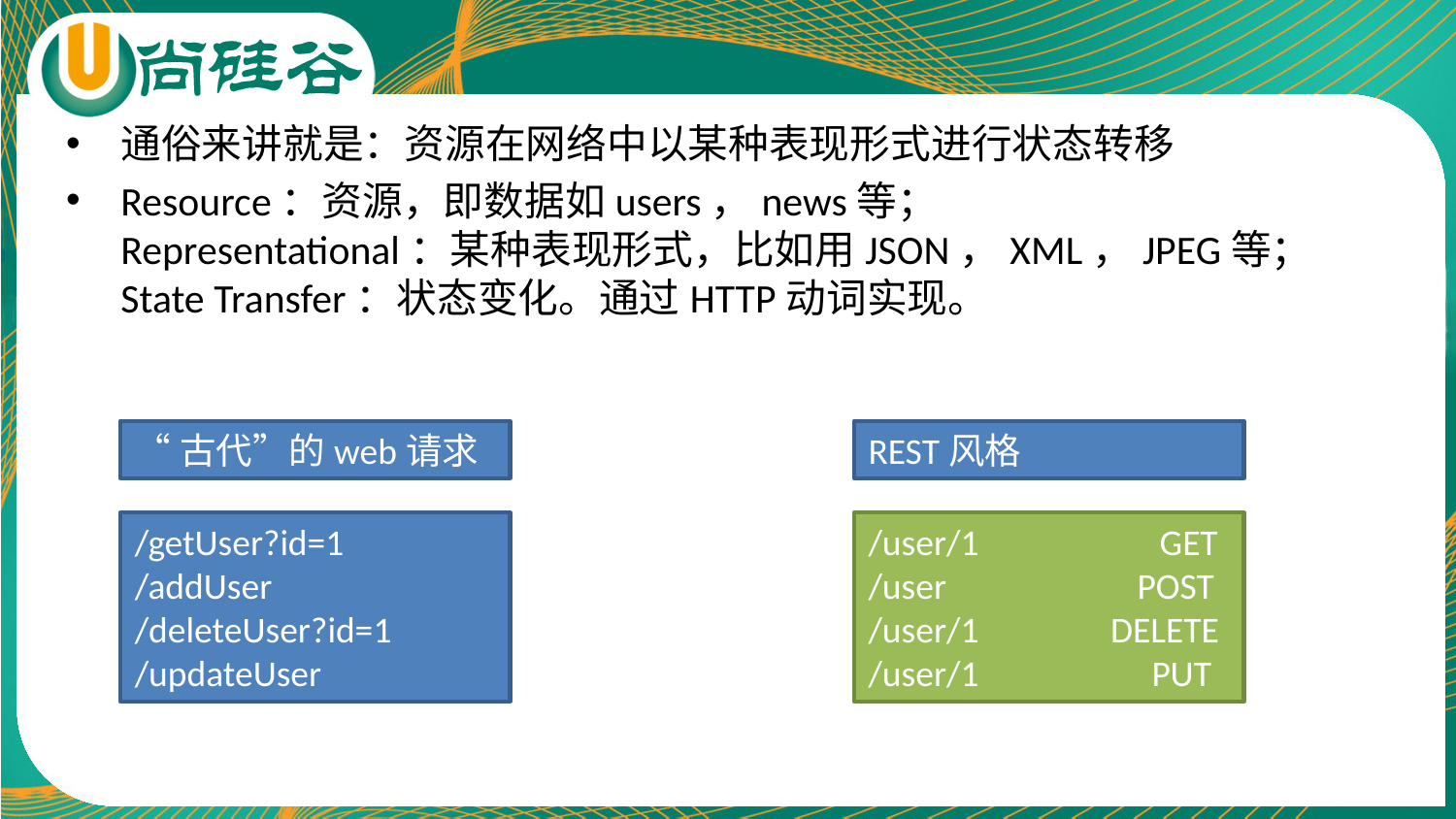

通俗来讲就是：资源在网络中以某种表现形式进行状态转移
Resource：资源，即数据如users，news等；
Representational：某种表现形式，比如用JSON，XML，JPEG等；
State Transfer：状态变化。通过HTTP动词实现。

“古代”的web请求
REST风格
/getUser?id=1
/addUser
/deleteUser?id=1
/updateUser
/user/1		GET
/user	               POST
/user/1                DELETE
/user/1                     PUT